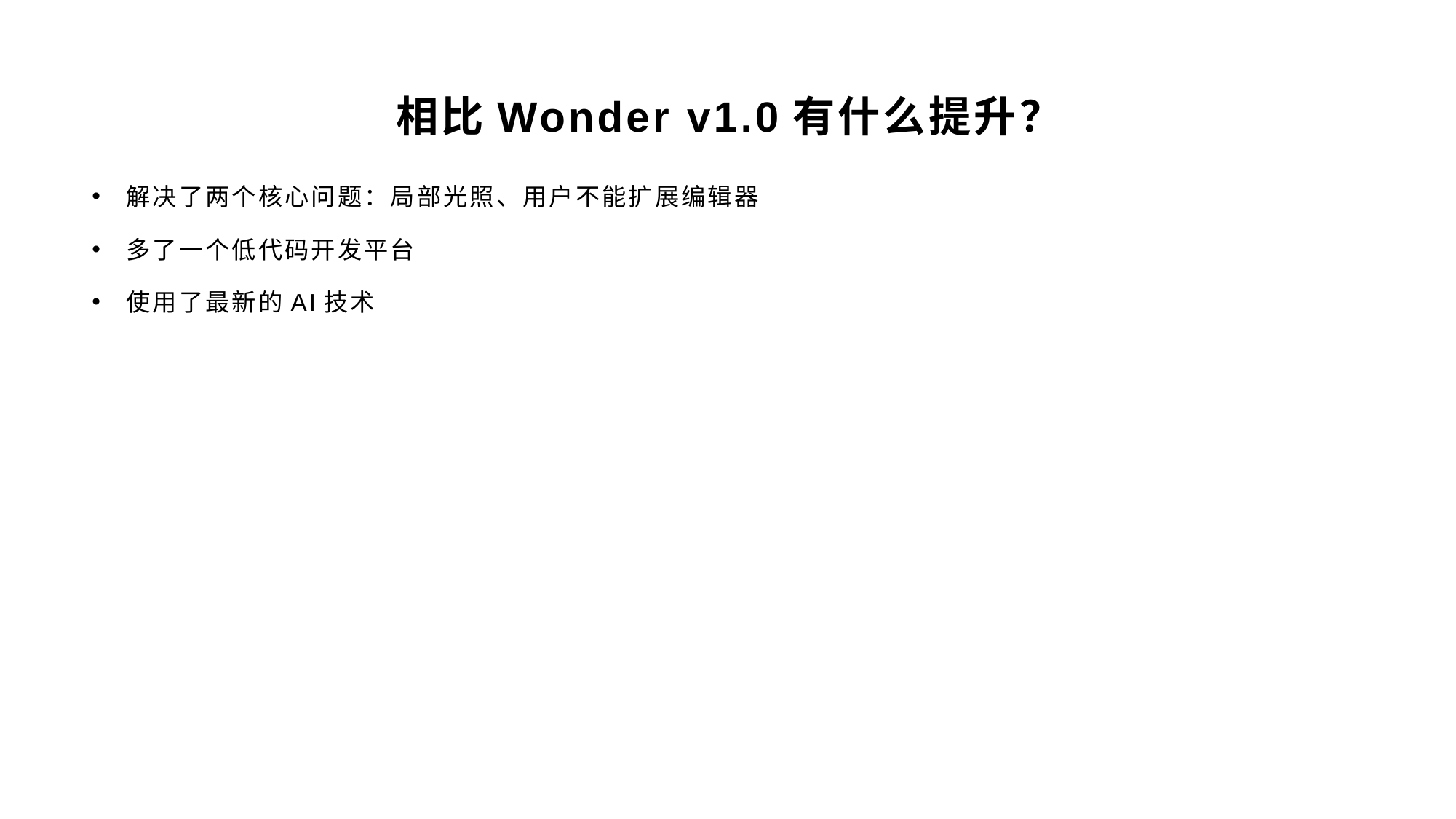

# 相比Wonder v1.0有什么提升？
解决了两个核心问题：局部光照、用户不能扩展编辑器
多了一个低代码开发平台
使用了最新的AI技术